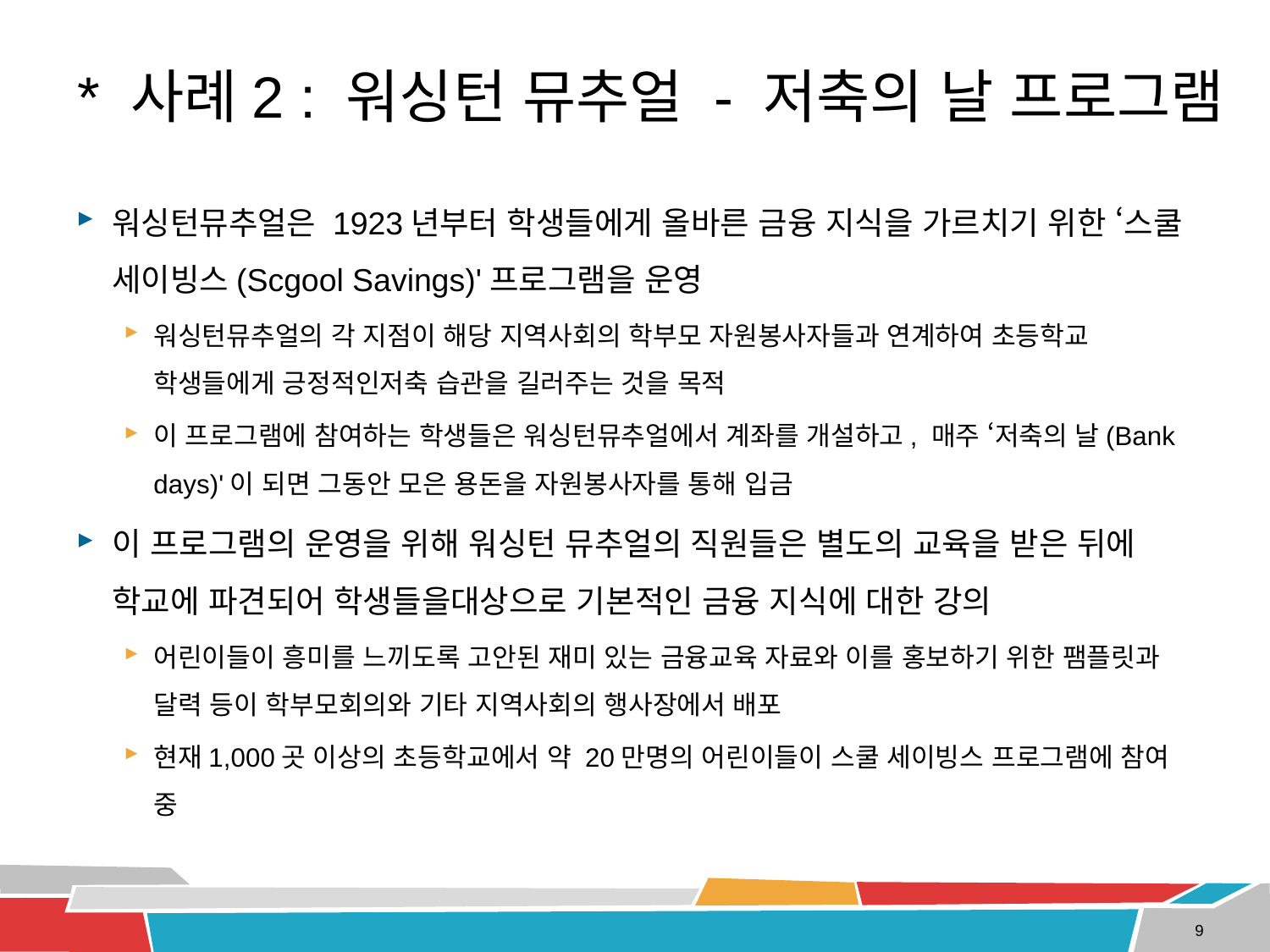

# * 사례2 : 워싱턴 뮤추얼 - 저축의 날 프로그램
워싱턴뮤추얼은 1923년부터 학생들에게 올바른 금융 지식을 가르치기 위한 ‘스쿨 세이빙스(Scgool Savings)'프로그램을 운영
워싱턴뮤추얼의 각 지점이 해당 지역사회의 학부모 자원봉사자들과 연계하여 초등학교 학생들에게 긍정적인저축 습관을 길러주는 것을 목적
이 프로그램에 참여하는 학생들은 워싱턴뮤추얼에서 계좌를 개설하고, 매주 ‘저축의 날(Bank days)'이 되면 그동안 모은 용돈을 자원봉사자를 통해 입금
이 프로그램의 운영을 위해 워싱턴 뮤추얼의 직원들은 별도의 교육을 받은 뒤에 학교에 파견되어 학생들을대상으로 기본적인 금융 지식에 대한 강의
어린이들이 흥미를 느끼도록 고안된 재미 있는 금융교육 자료와 이를 홍보하기 위한 팸플릿과 달력 등이 학부모회의와 기타 지역사회의 행사장에서 배포
현재1,000곳 이상의 초등학교에서 약 20만명의 어린이들이 스쿨 세이빙스 프로그램에 참여 중
9